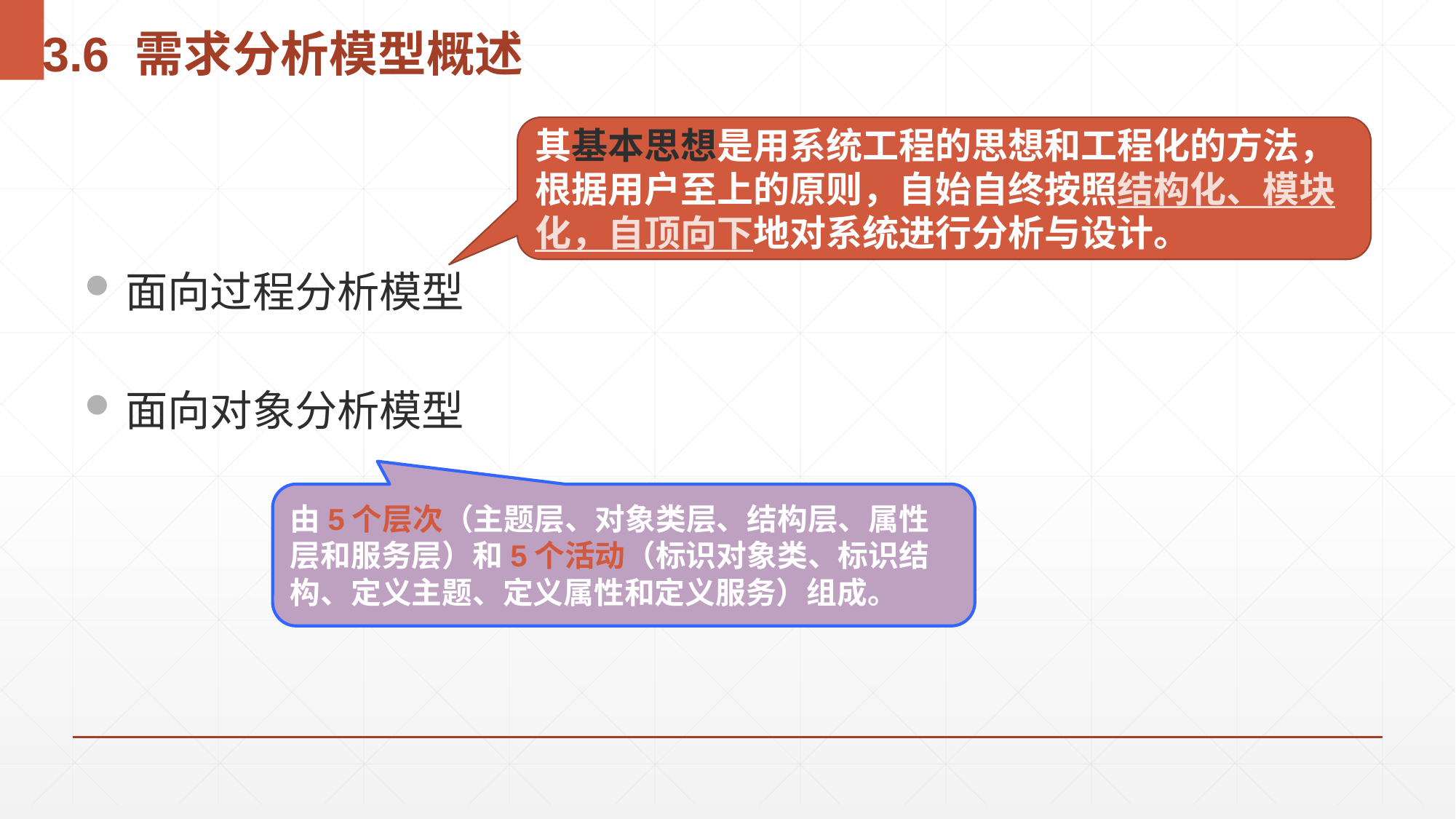

# 3.6 需求分析模型概述
其基本思想是用系统工程的思想和工程化的方法，根据用户至上的原则，自始自终按照结构化、模块化，自顶向下地对系统进行分析与设计。
面向过程分析模型

面向对象分析模型
由5个层次（主题层、对象类层、结构层、属性层和服务层）和5个活动（标识对象类、标识结构、定义主题、定义属性和定义服务）组成。